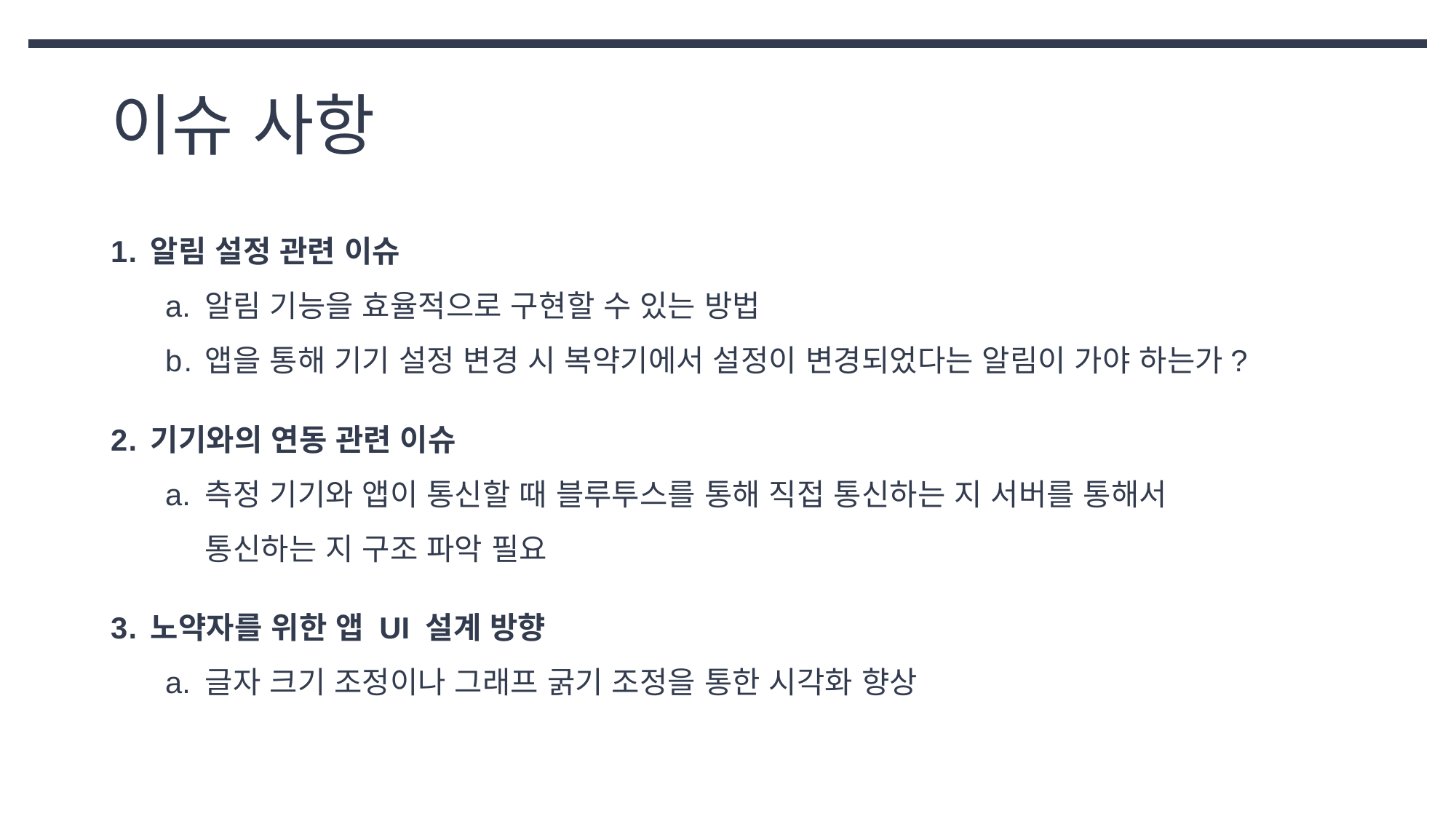

# 이슈 사항

알림 설정 관련 이슈
알림 기능을 효율적으로 구현할 수 있는 방법
앱을 통해 기기 설정 변경 시 복약기에서 설정이 변경되었다는 알림이 가야 하는가?
기기와의 연동 관련 이슈
측정 기기와 앱이 통신할 때 블루투스를 통해 직접 통신하는 지 서버를 통해서 통신하는 지 구조 파악 필요
노약자를 위한 앱 UI 설계 방향
글자 크기 조정이나 그래프 굵기 조정을 통한 시각화 향상